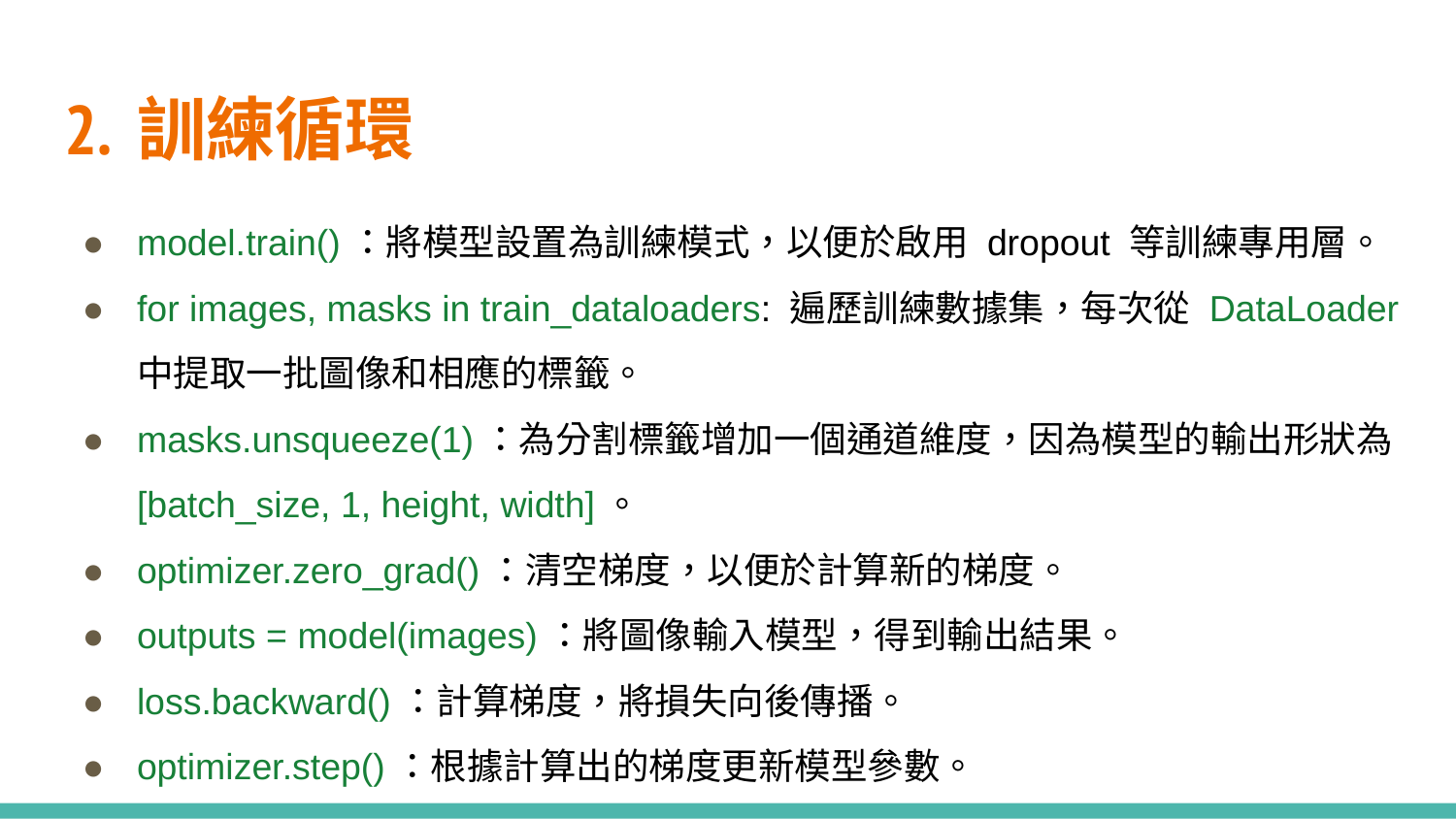

# 2. 訓練循環
model.train()：將模型設置為訓練模式，以便於啟用 dropout 等訓練專用層。
for images, masks in train_dataloaders: 遍歷訓練數據集，每次從 DataLoader 中提取一批圖像和相應的標籤。
masks.unsqueeze(1)：為分割標籤增加一個通道維度，因為模型的輸出形狀為 [batch_size, 1, height, width]。
optimizer.zero_grad()：清空梯度，以便於計算新的梯度。
outputs = model(images)：將圖像輸入模型，得到輸出結果。
loss.backward()：計算梯度，將損失向後傳播。
optimizer.step()：根據計算出的梯度更新模型參數。